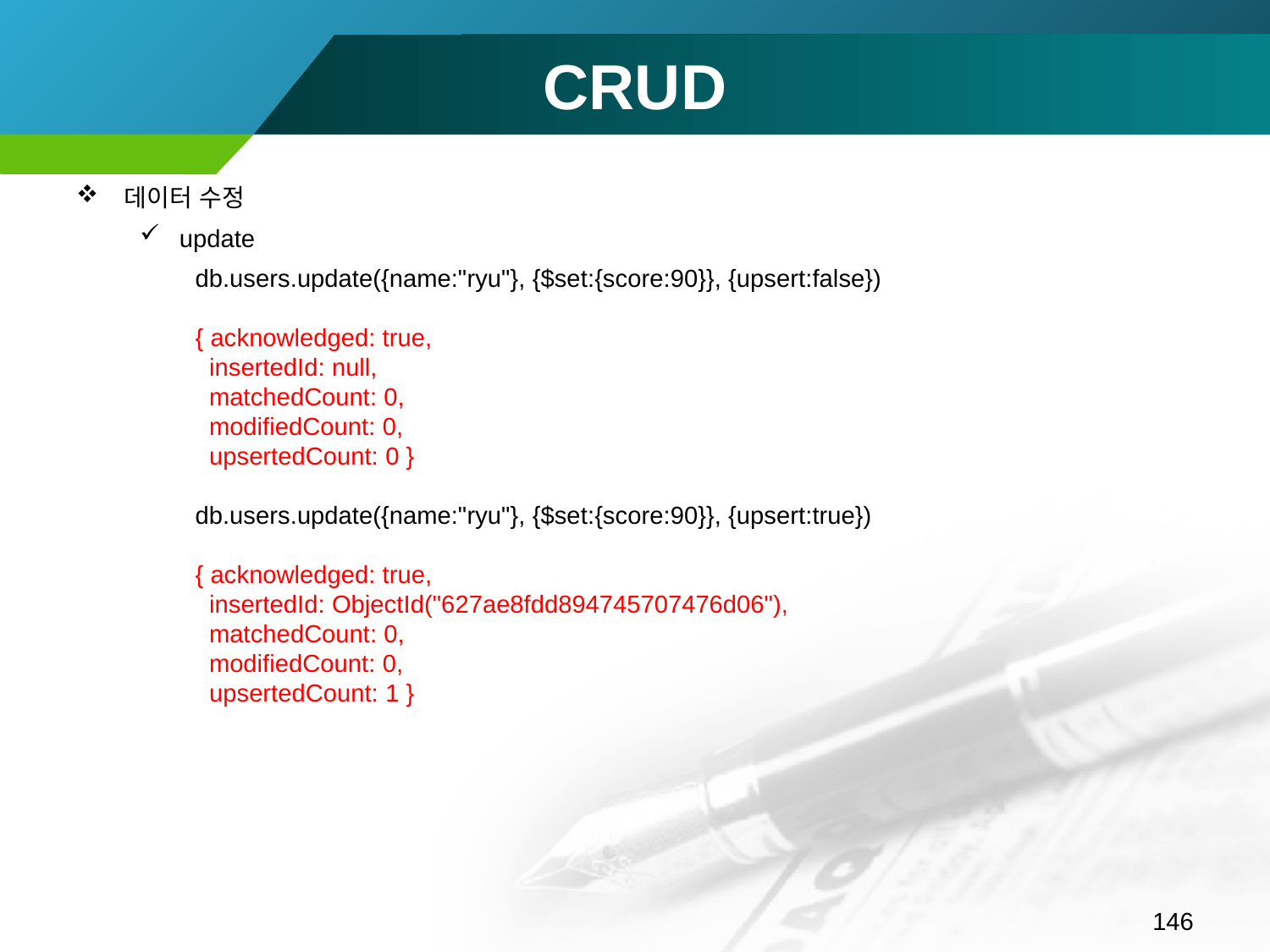

# CRUD
데이터 수정
update
db.users.update({name:"ryu"}, {$set:{score:90}}, {upsert:false})

{ acknowledged: true,
  insertedId: null,
  matchedCount: 0,
  modifiedCount: 0,
  upsertedCount: 0 }

db.users.update({name:"ryu"}, {$set:{score:90}}, {upsert:true})

{ acknowledged: true,
  insertedId: ObjectId("627ae8fdd894745707476d06"),
  matchedCount: 0,
  modifiedCount: 0,
  upsertedCount: 1 }
146